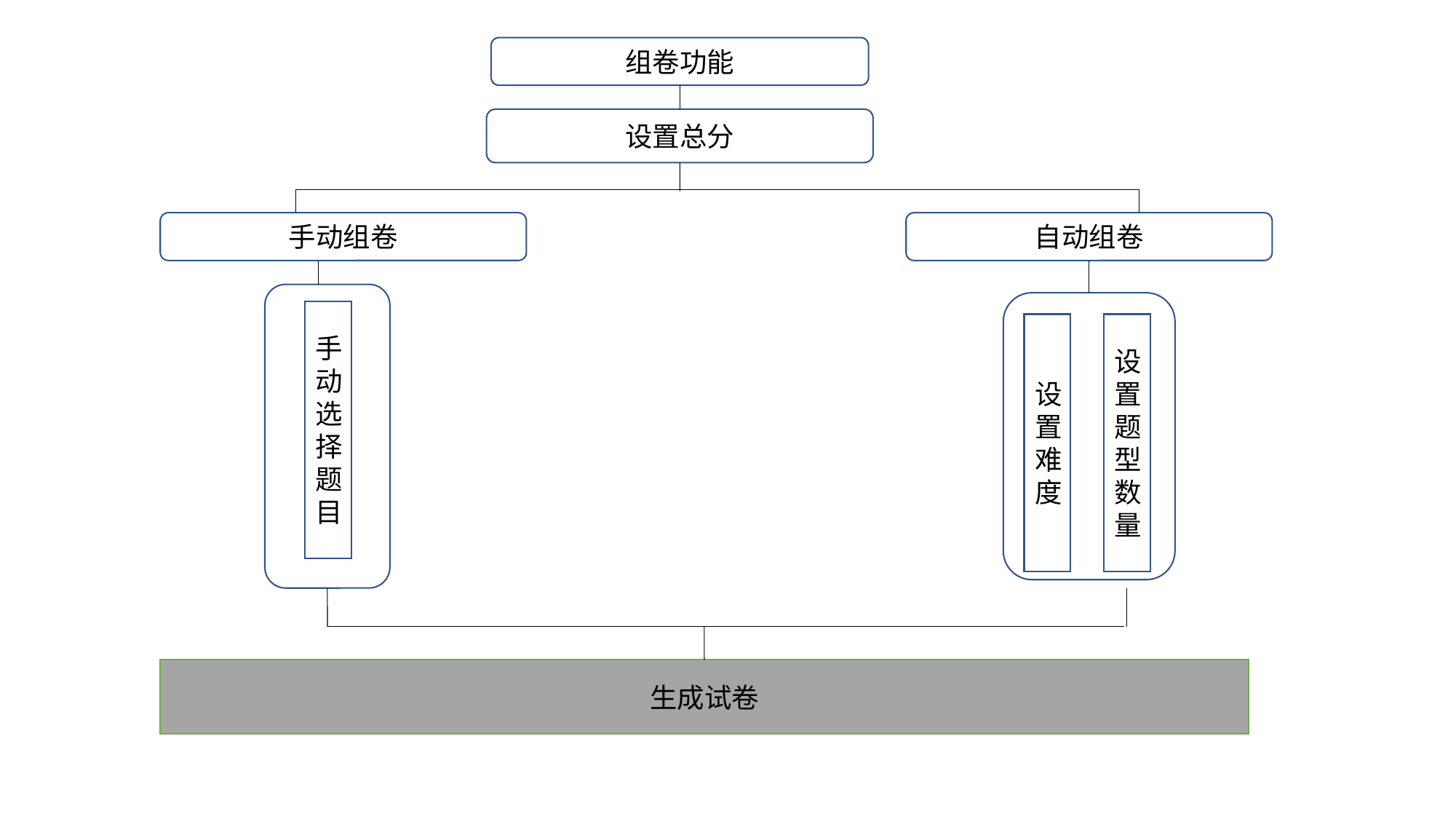

组卷功能
设置总分
手动组卷
自动组卷

手动选择题目
设置难度
设置题型数量
生成试卷